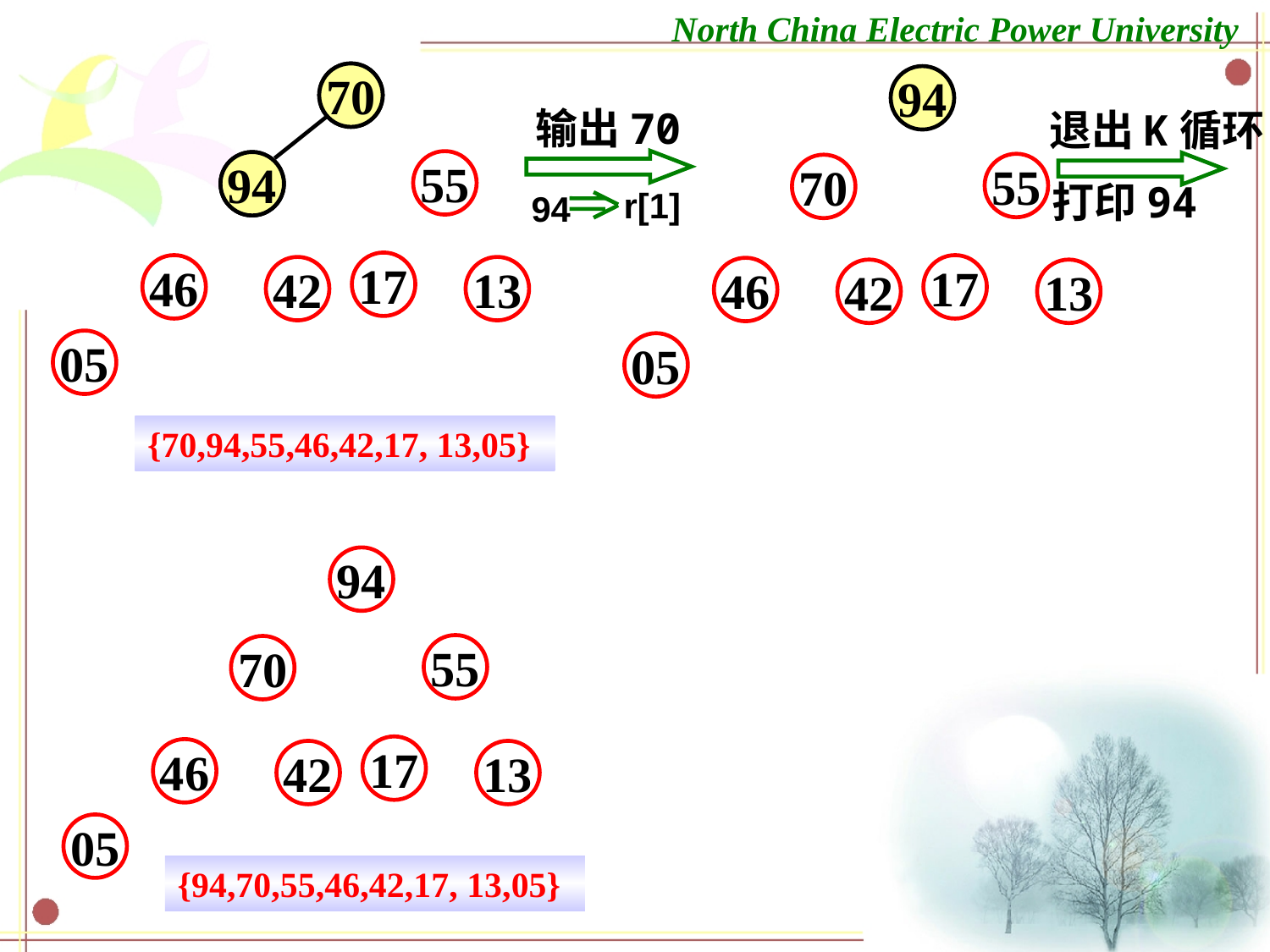

70
70
94
输出70

r[1]
94

退出K循环

打印94

55
94
94
55
70
17
46
17
42
13
46
42
13
05
05
{70,94,55,46,42,17, 13,05}
94
55
70
17
46
42
13
05
{94,70,55,46,42,17, 13,05}